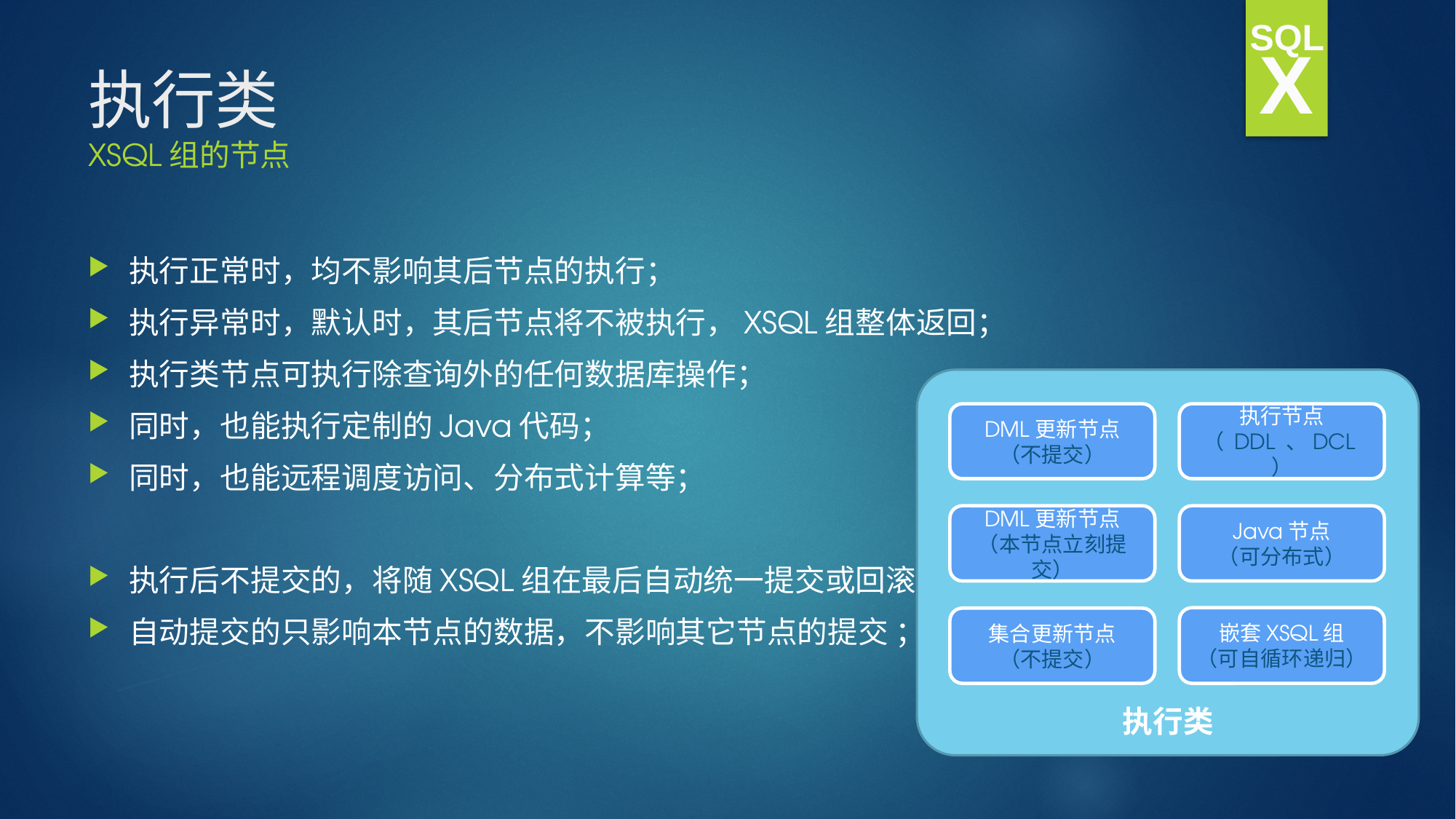

SQL
X
# 执行类 XSQL组的节点
执行正常时，均不影响其后节点的执行；
执行异常时，默认时，其后节点将不被执行，XSQL组整体返回；
执行类节点可执行除查询外的任何数据库操作；
同时，也能执行定制的Java代码；
同时，也能远程调度访问、分布式计算等；

执行后不提交的，将随XSQL组在最后自动统一提交或回滚；
自动提交的只影响本节点的数据，不影响其它节点的提交 ；

执行类
执行节点
（ DDL 、DCL）
DML更新节点
（不提交）
DML更新节点
（本节点立刻提交）
Java节点
（可分布式）
嵌套XSQL组
（可自循环递归）
集合更新节点
（不提交）